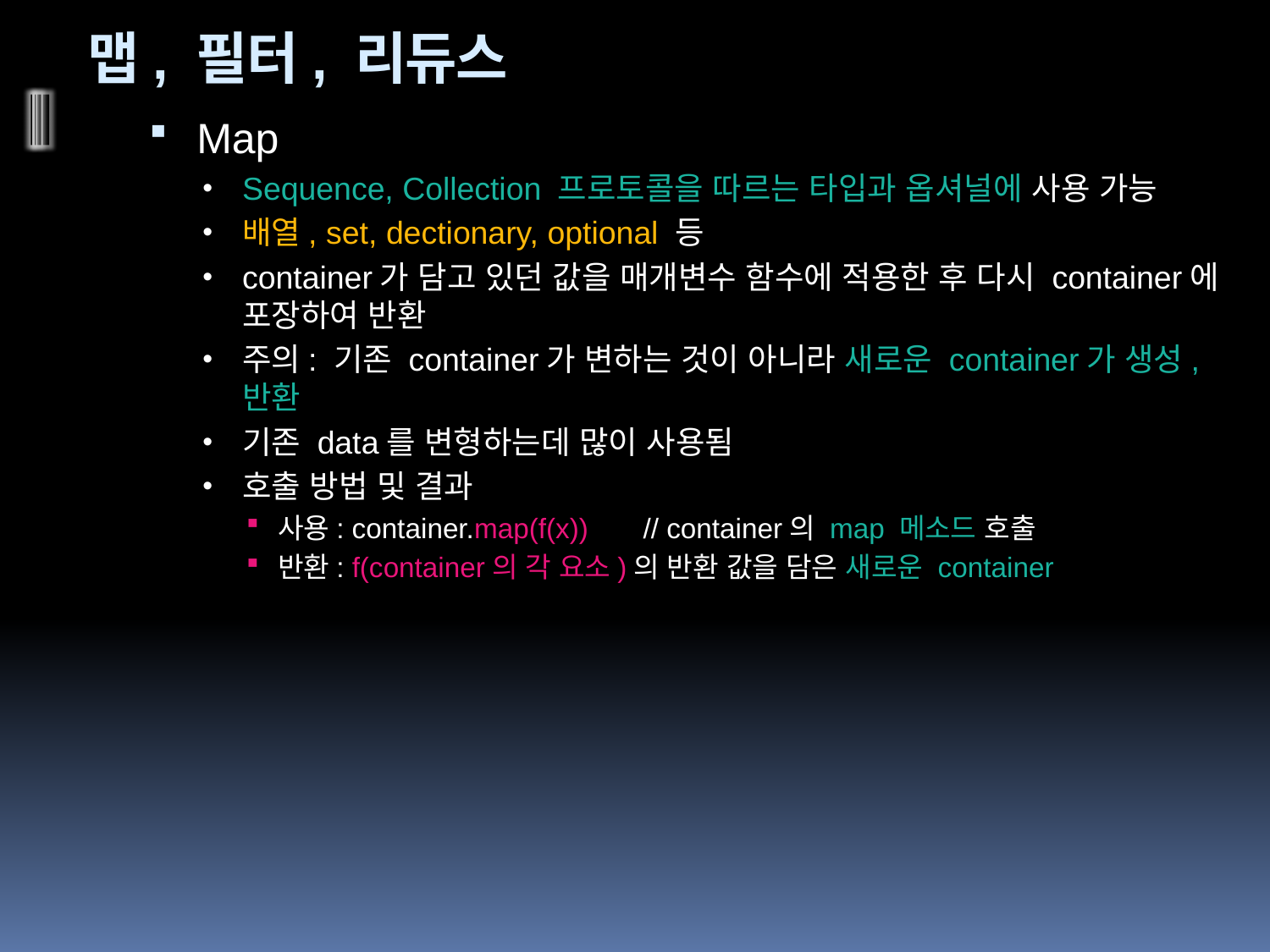

# 맵, 필터, 리듀스
Map
Sequence, Collection 프로토콜을 따르는 타입과 옵셔널에 사용 가능
배열, set, dectionary, optional 등
container가 담고 있던 값을 매개변수 함수에 적용한 후 다시 container에 포장하여 반환
주의: 기존 container가 변하는 것이 아니라 새로운 container가 생성, 반환
기존 data를 변형하는데 많이 사용됨
호출 방법 및 결과
사용: container.map(f(x))       // container의 map 메소드 호출
반환: f(container의 각 요소)의 반환 값을 담은 새로운 container